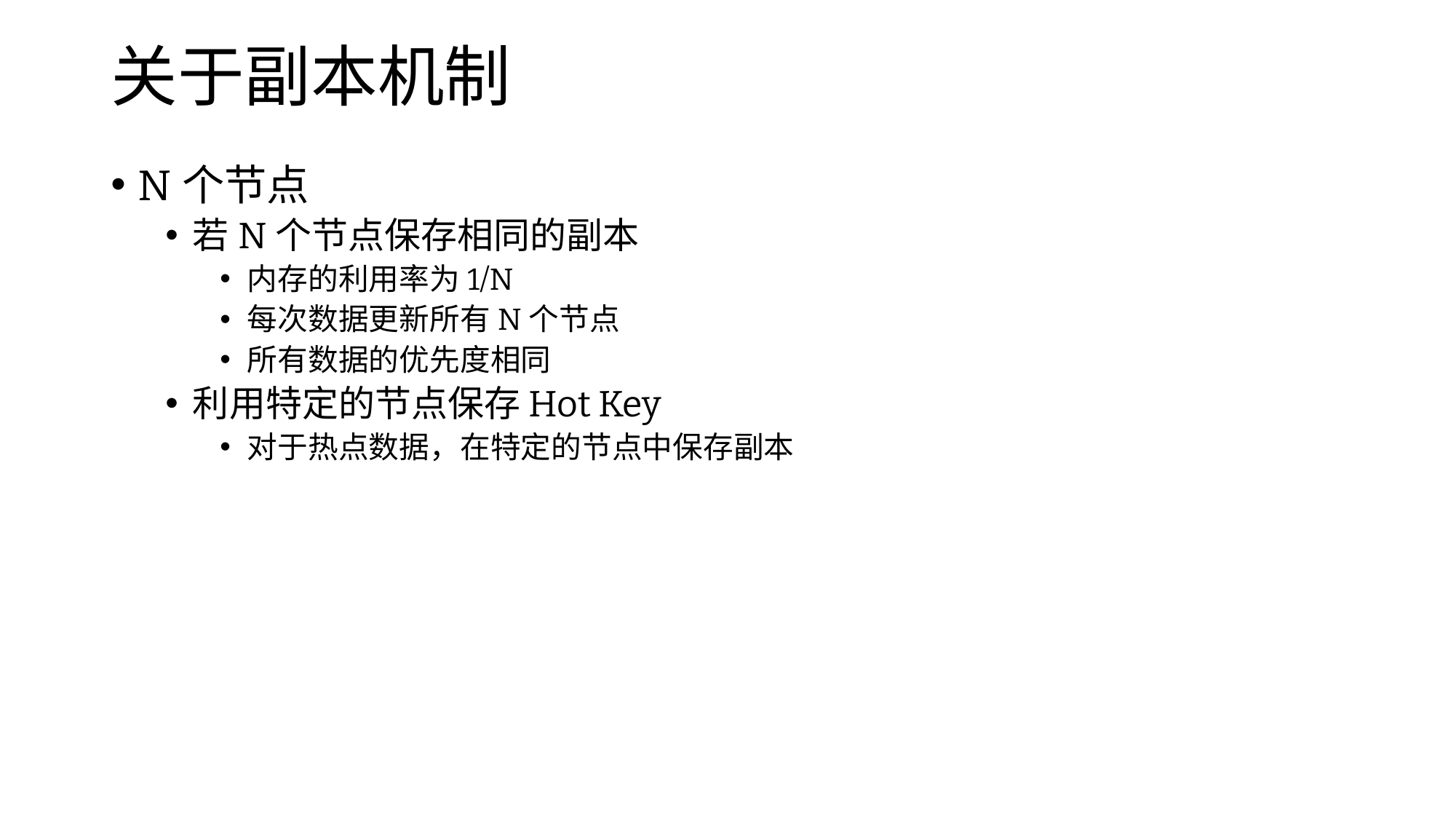

# 关于副本机制
N个节点
若N个节点保存相同的副本
内存的利用率为1/N
每次数据更新所有N个节点
所有数据的优先度相同
利用特定的节点保存Hot Key
对于热点数据，在特定的节点中保存副本